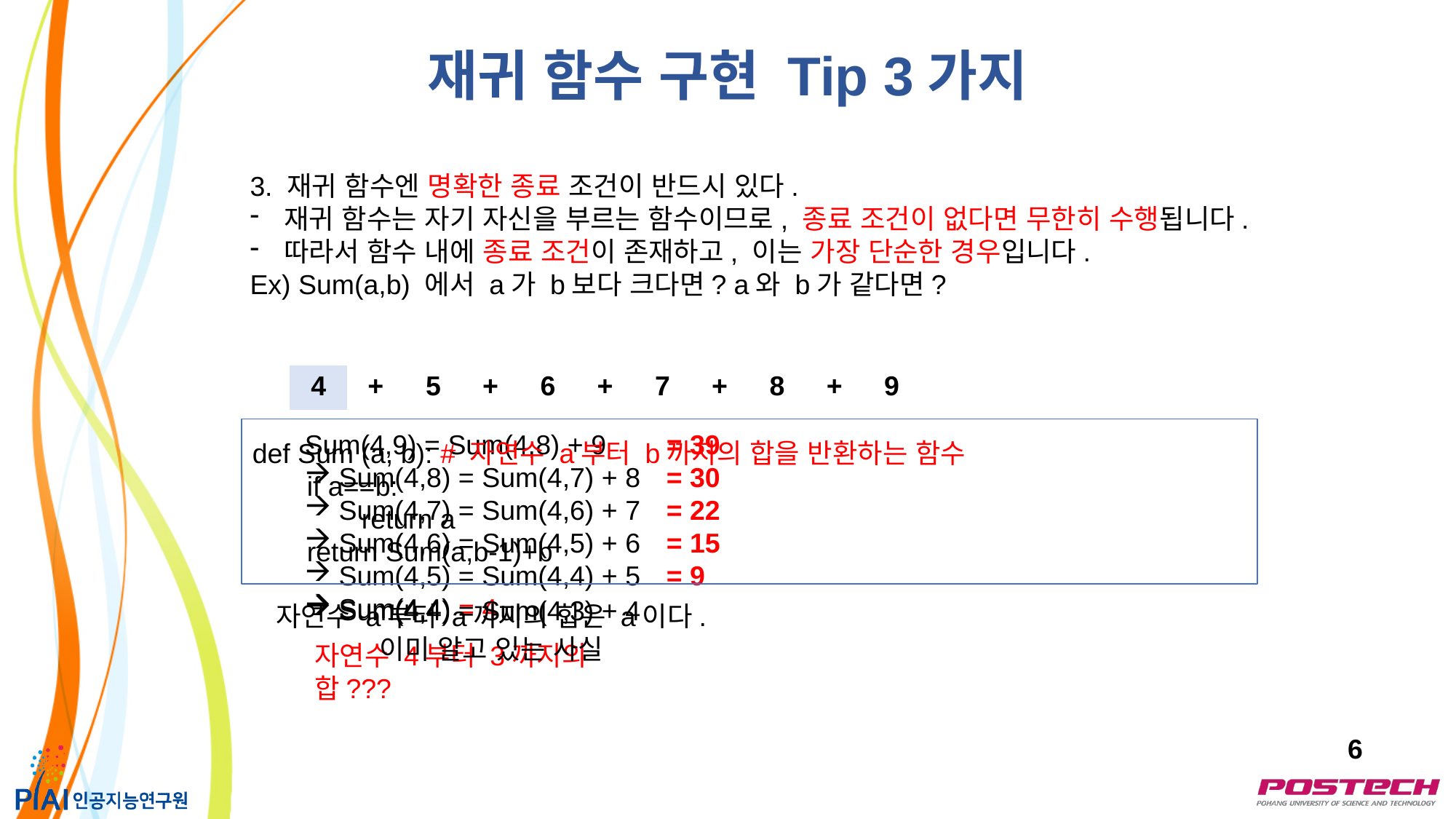

재귀 함수 구현 Tip 3가지
3. 재귀 함수엔 명확한 종료 조건이 반드시 있다.
재귀 함수는 자기 자신을 부르는 함수이므로, 종료 조건이 없다면 무한히 수행됩니다.
따라서 함수 내에 종료 조건이 존재하고, 이는 가장 단순한 경우입니다.
Ex) Sum(a,b) 에서 a가 b보다 크다면? a와 b가 같다면?
| 4 | + | 5 | + | 6 | + | 7 | + | 8 | + | 9 |
| --- | --- | --- | --- | --- | --- | --- | --- | --- | --- | --- |
def Sum (a, b): # 자연수 a부터 b까지의 합을 반환하는 함수
if a==b:
return a
return Sum(a,b-1)+b
Sum(4,9) = Sum(4,8) + 9
Sum(4,8) = Sum(4,7) + 8
Sum(4,7) = Sum(4,6) + 7
Sum(4,6) = Sum(4,5) + 6
Sum(4,5) = Sum(4,4) + 5
Sum(4,4) = 4
= 39
= 30
= 22
= 15
= 9
Sum(4,4) = Sum(4,3) + 4
자연수 a부터 a까지의 합은 a이다. 이미 알고 있는 사실
자연수 4부터 3까지의 합???